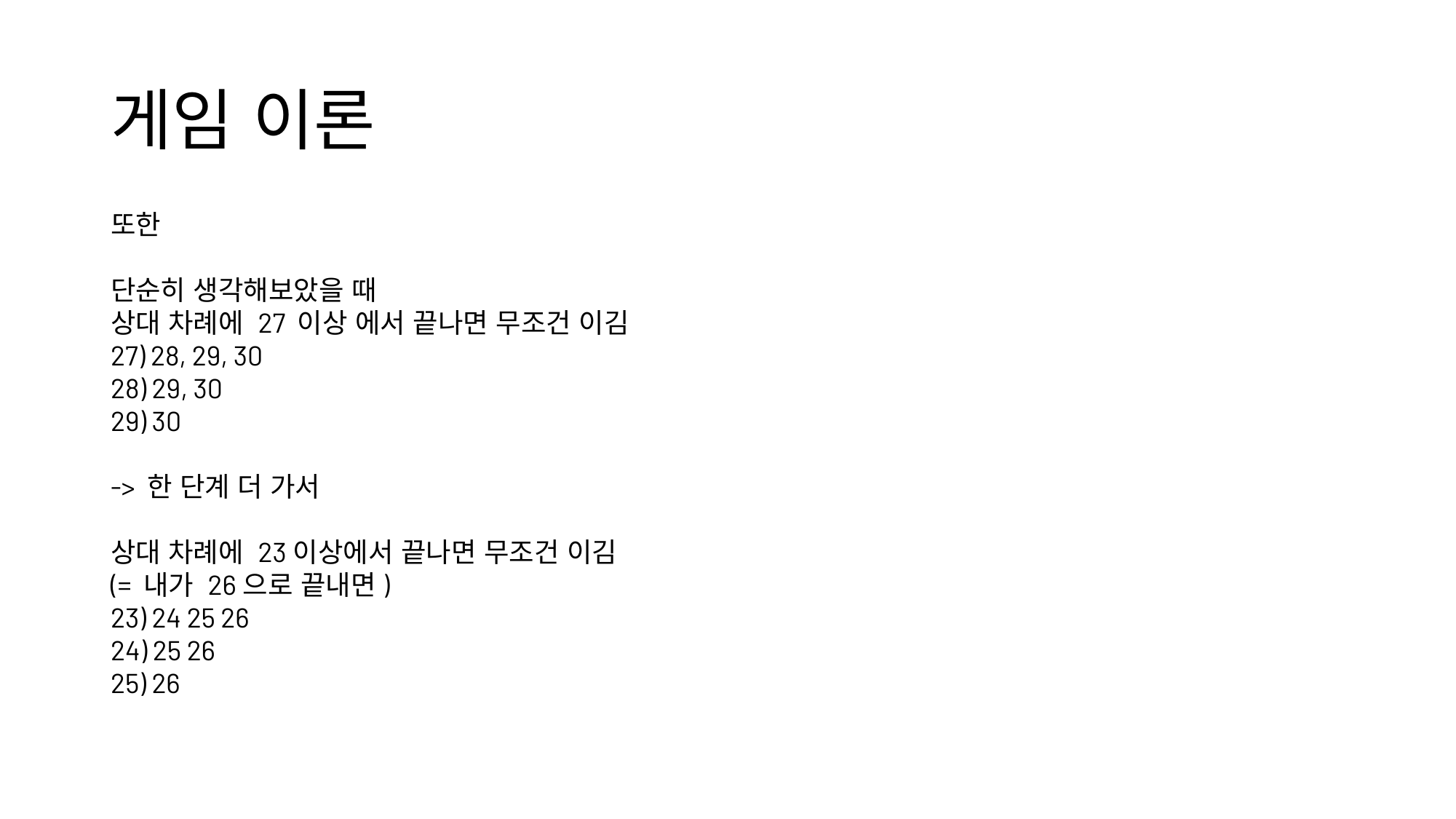

# 게임 이론

또한

단순히 생각해보았을 때
상대 차례에 27 이상 에서 끝나면 무조건 이김
27) 28, 29, 30
28) 29, 30
29) 30

-> 한 단계 더 가서

상대 차례에 23이상에서 끝나면 무조건 이김
(= 내가 26으로 끝내면)
23) 24 25 26
24) 25 26
25) 26